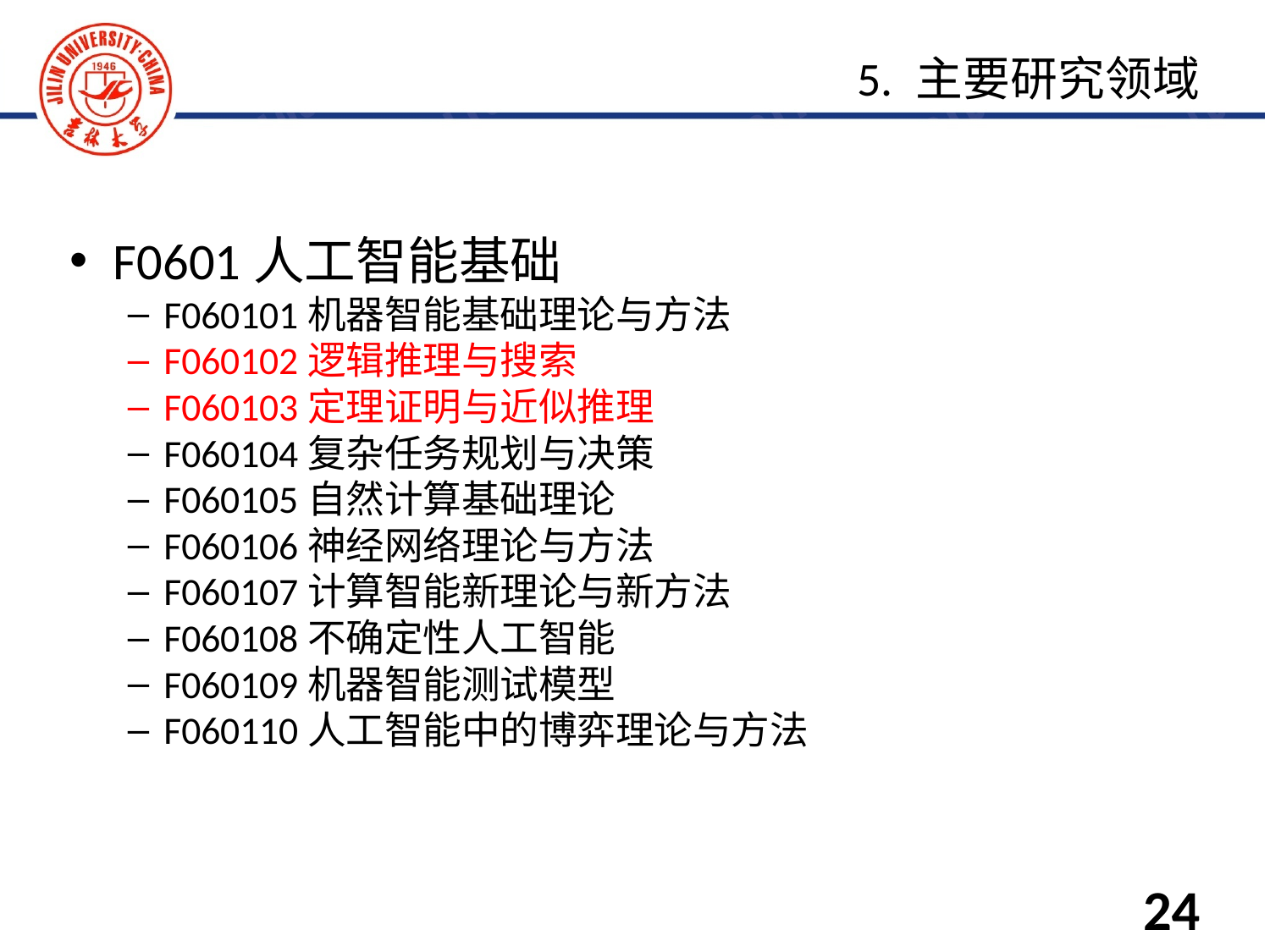

F0601人工智能基础
F060101机器智能基础理论与方法
F060102逻辑推理与搜索
F060103定理证明与近似推理
F060104复杂任务规划与决策
F060105自然计算基础理论
F060106神经网络理论与方法
F060107计算智能新理论与新方法
F060108不确定性人工智能
F060109机器智能测试模型
F060110人工智能中的博弈理论与方法
5. 主要研究领域
24